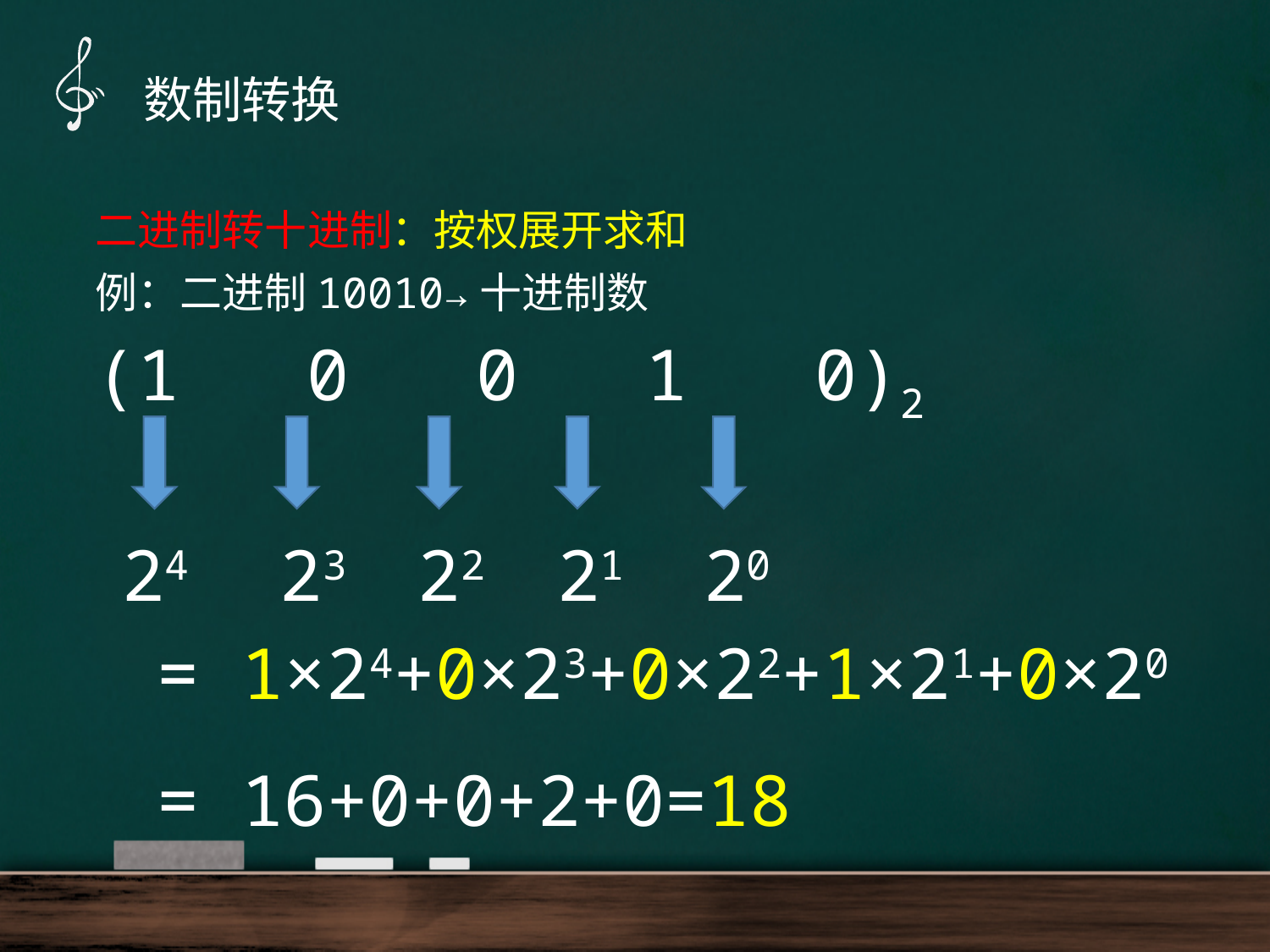

数制转换
二进制转十进制：按权展开求和
例：二进制10010→十进制数
(1   0   0   1   0)2

24
23
22
21
20
= 1×24+0×23+0×22+1×21+0×20
= 16+0+0+2+0=18